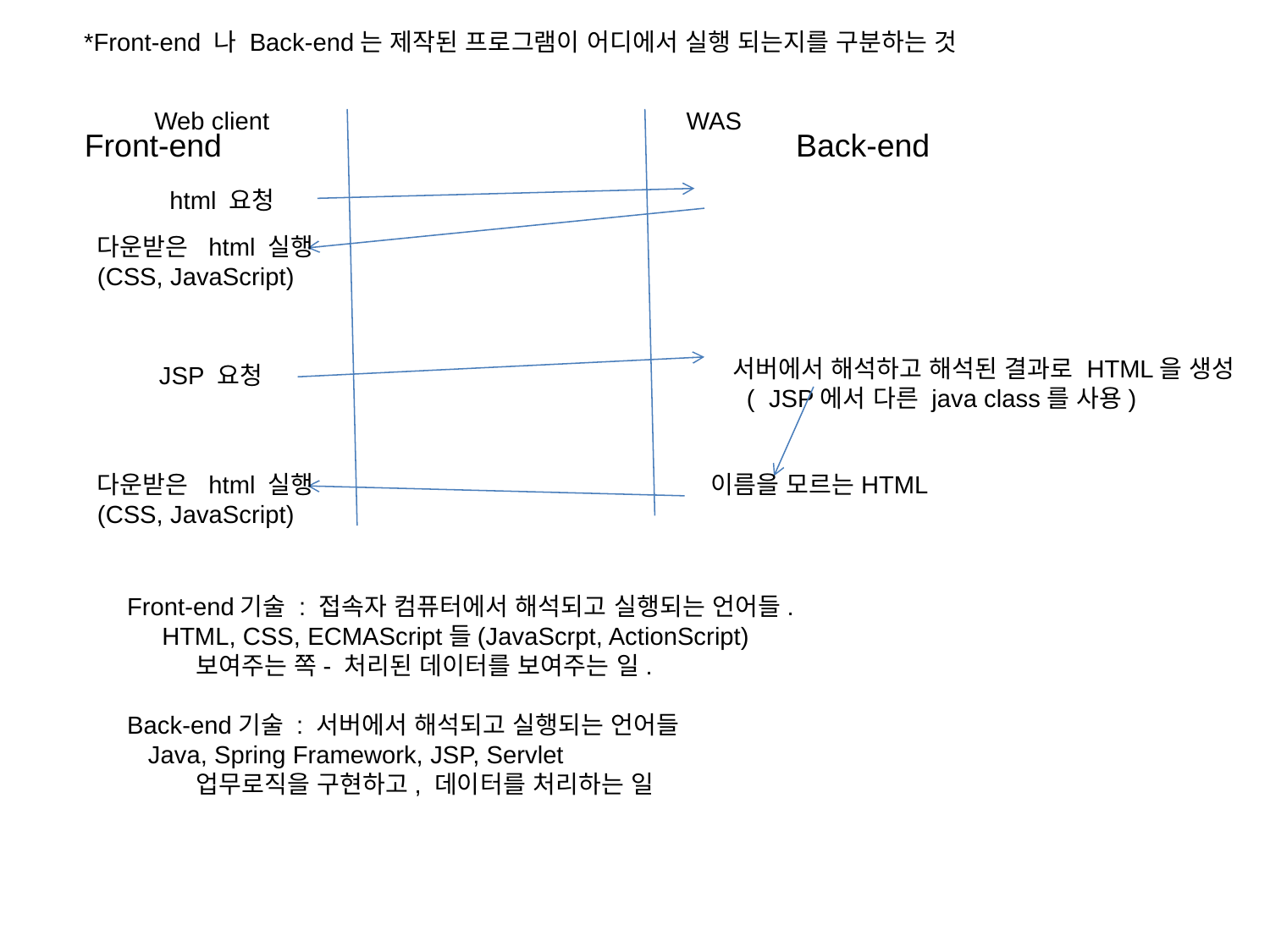

*Front-end 나 Back-end는 제작된 프로그램이 어디에서 실행 되는지를 구분하는 것
Web client
WAS
Front-end
Back-end
  html 요청
다운받은  html 실행
(CSS, JavaScript)
서버에서 해석하고 해석된 결과로 HTML을 생성
  (  JSP에서 다른 java class를 사용)

  JSP 요청
이름을 모르는HTML
다운받은  html 실행
(CSS, JavaScript)
Front-end기술 : 접속자 컴퓨터에서 해석되고 실행되는 언어들.
     HTML, CSS, ECMAScript들(JavaScrpt, ActionScript)
         보여주는 쪽- 처리된 데이터를 보여주는 일.

Back-end기술 : 서버에서 해석되고 실행되는 언어들
   Java, Spring Framework, JSP, Servlet
         업무로직을 구현하고, 데이터를 처리하는 일